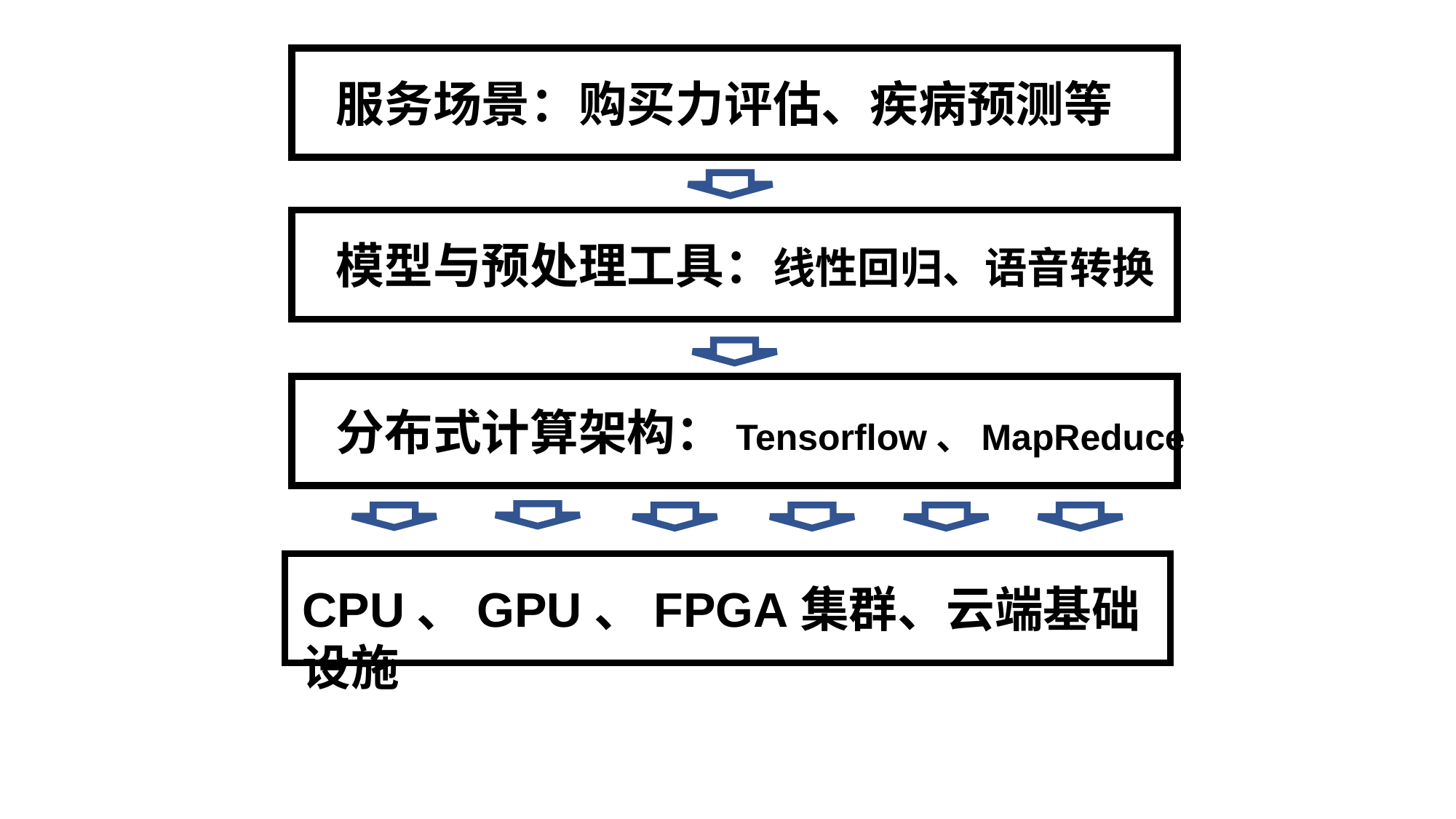

服务场景：购买力评估、疾病预测等

模型与预处理工具：线性回归、语音转换

分布式计算架构：Tensorflow、MapReduce

CPU、GPU、FPGA集群、云端基础设施